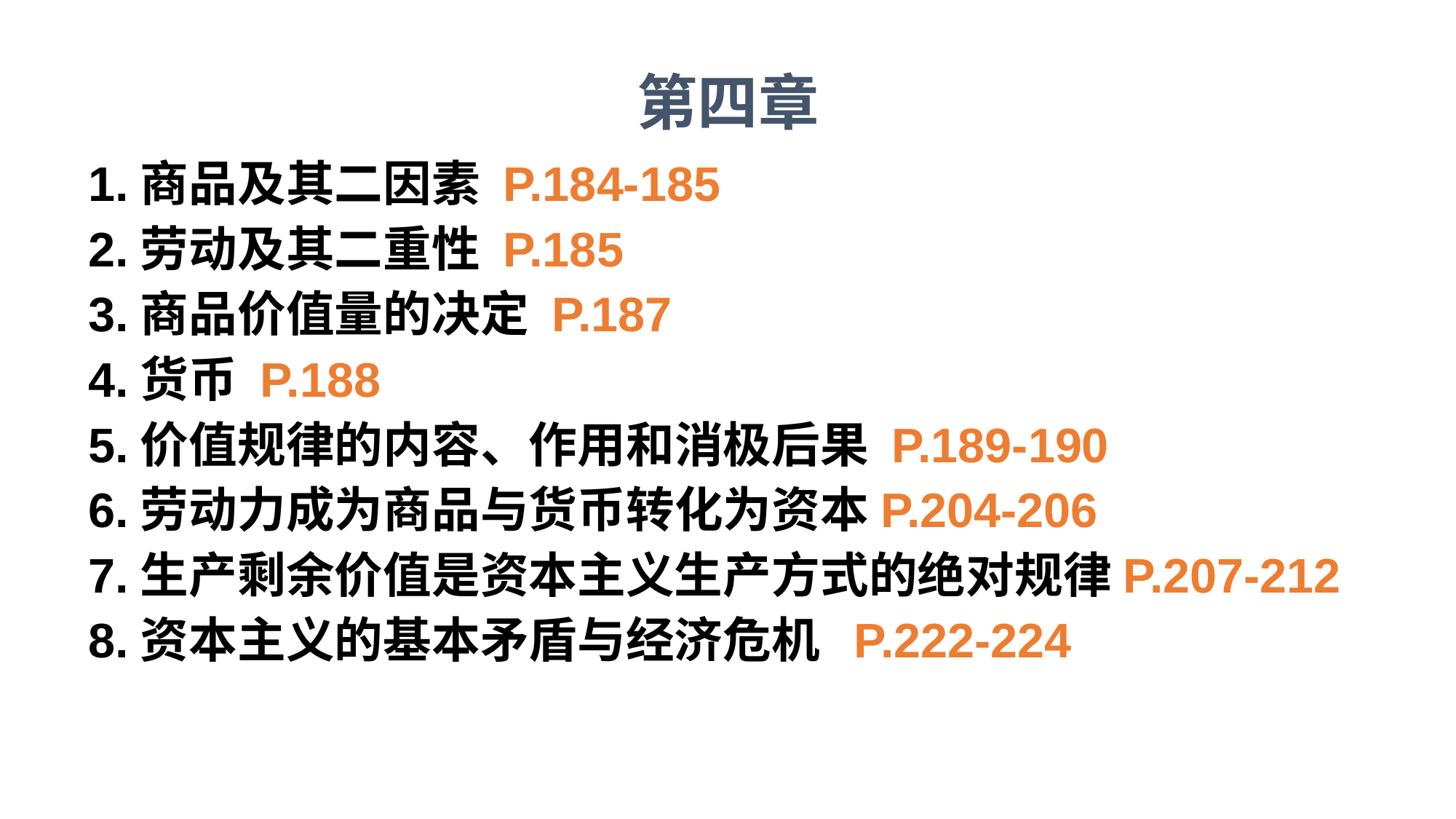

第四章
1.商品及其二因素 P.184-185
2.劳动及其二重性 P.185
3.商品价值量的决定 P.187
4.货币 P.188
5.价值规律的内容、作用和消极后果 P.189-190
6.劳动力成为商品与货币转化为资本P.204-206
7.生产剩余价值是资本主义生产方式的绝对规律P.207-212
8.资本主义的基本矛盾与经济危机  P.222-224